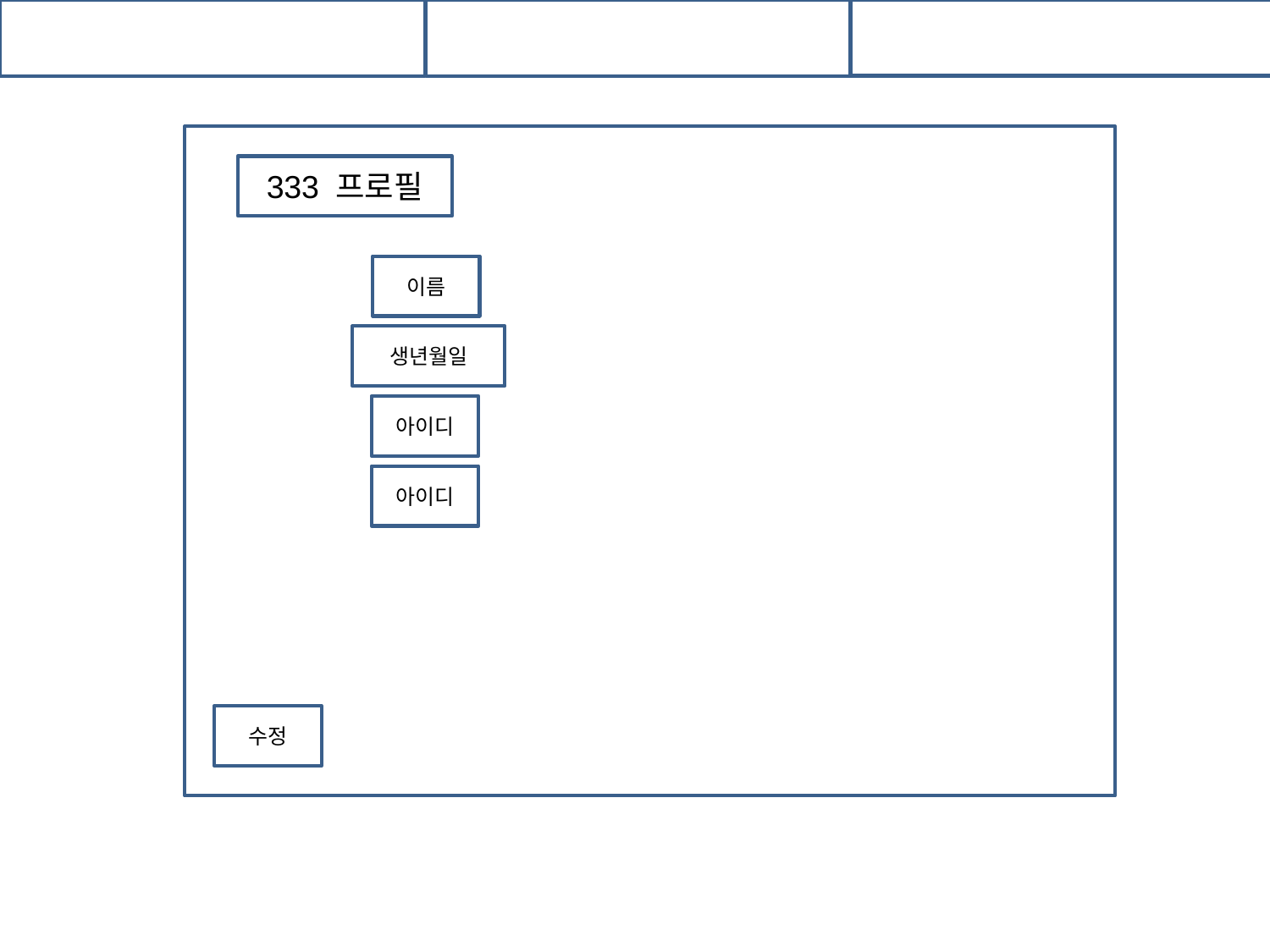

333 프로필
이름
생년월일
아이디
아이디
수정